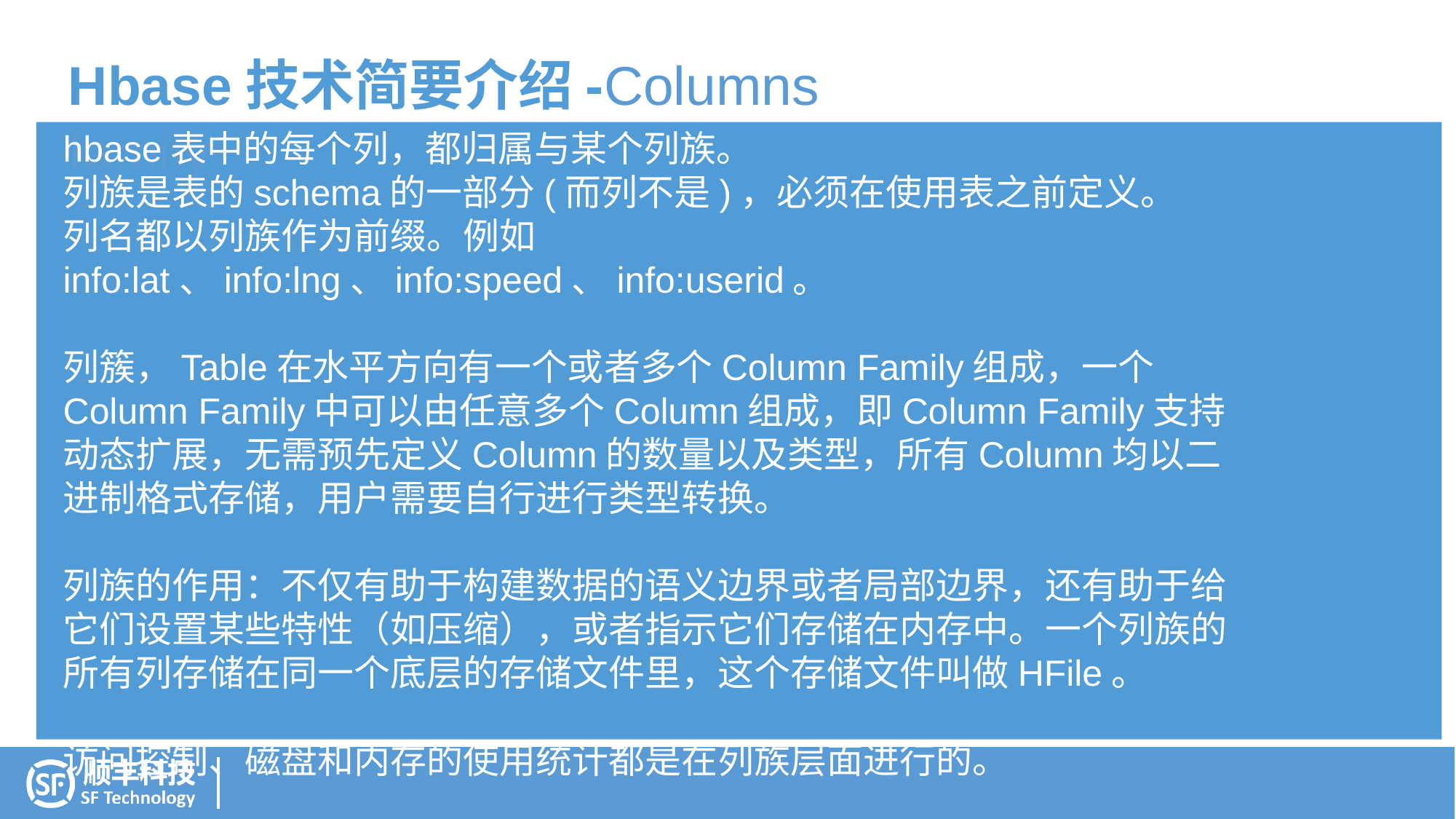

Hbase技术简要介绍-Columns family
hbase表中的每个列，都归属与某个列族。
列族是表的schema的一部分(而列不是)，必须在使用表之前定义。
列名都以列族作为前缀。例如info:lat、info:lng、info:speed、info:userid。

列簇，Table在水平方向有一个或者多个Column Family组成，一个Column Family中可以由任意多个Column组成，即Column Family支持动态扩展，无需预先定义Column的数量以及类型，所有Column均以二进制格式存储，用户需要自行进行类型转换。

列族的作用：不仅有助于构建数据的语义边界或者局部边界，还有助于给它们设置某些特性（如压缩），或者指示它们存储在内存中。一个列族的所有列存储在同一个底层的存储文件里，这个存储文件叫做HFile。

访问控制、磁盘和内存的使用统计都是在列族层面进行的。